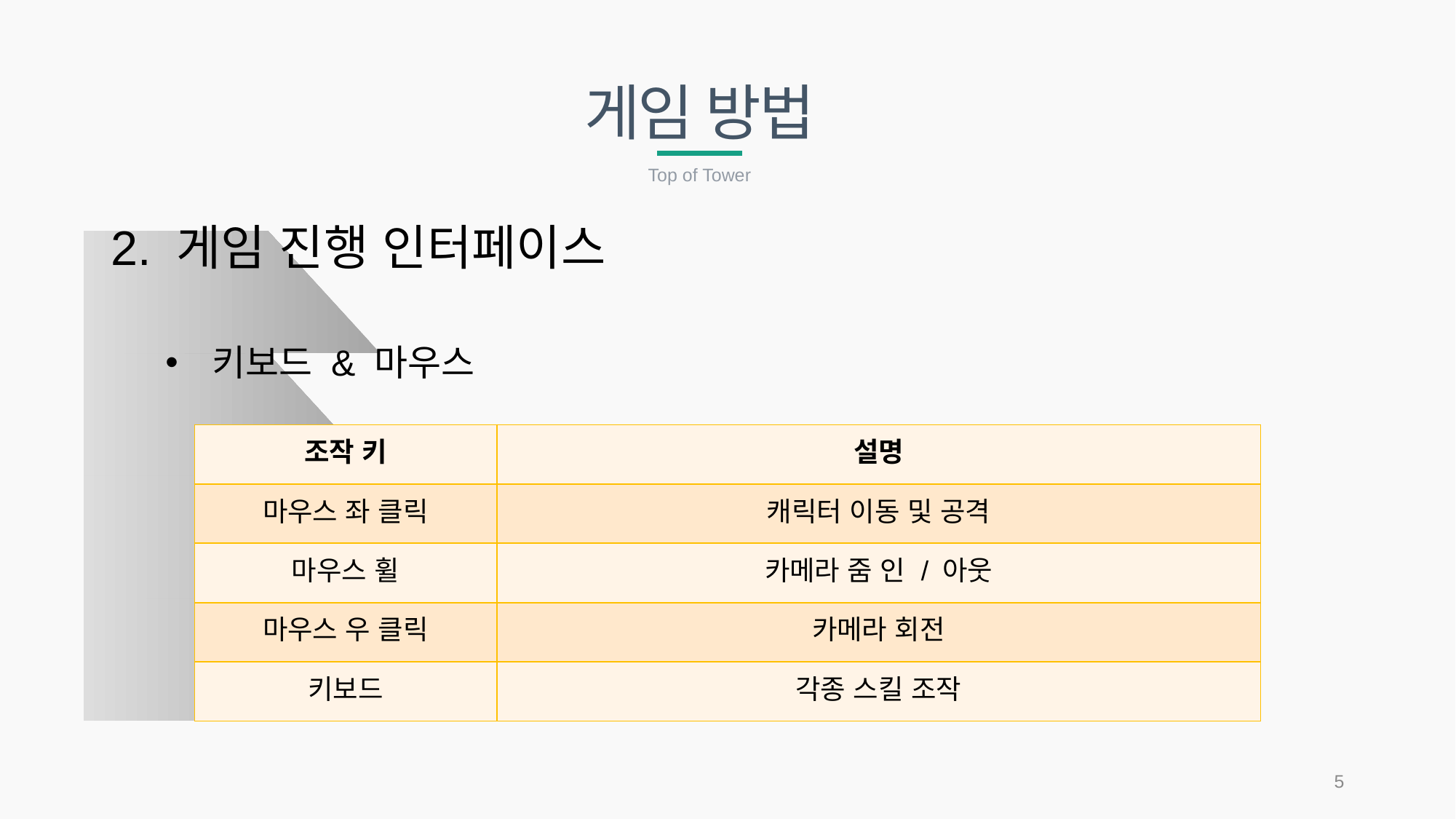

게임 방법
Top of Tower
2. 게임 진행 인터페이스

 키보드 & 마우스

| 조작 키 | 설명 |
| --- | --- |
| 마우스 좌 클릭 | 캐릭터 이동 및 공격 |
| 마우스 휠 | 카메라 줌 인 / 아웃 |
| 마우스 우 클릭 | 카메라 회전 |
| 키보드 | 각종 스킬 조작 |

5